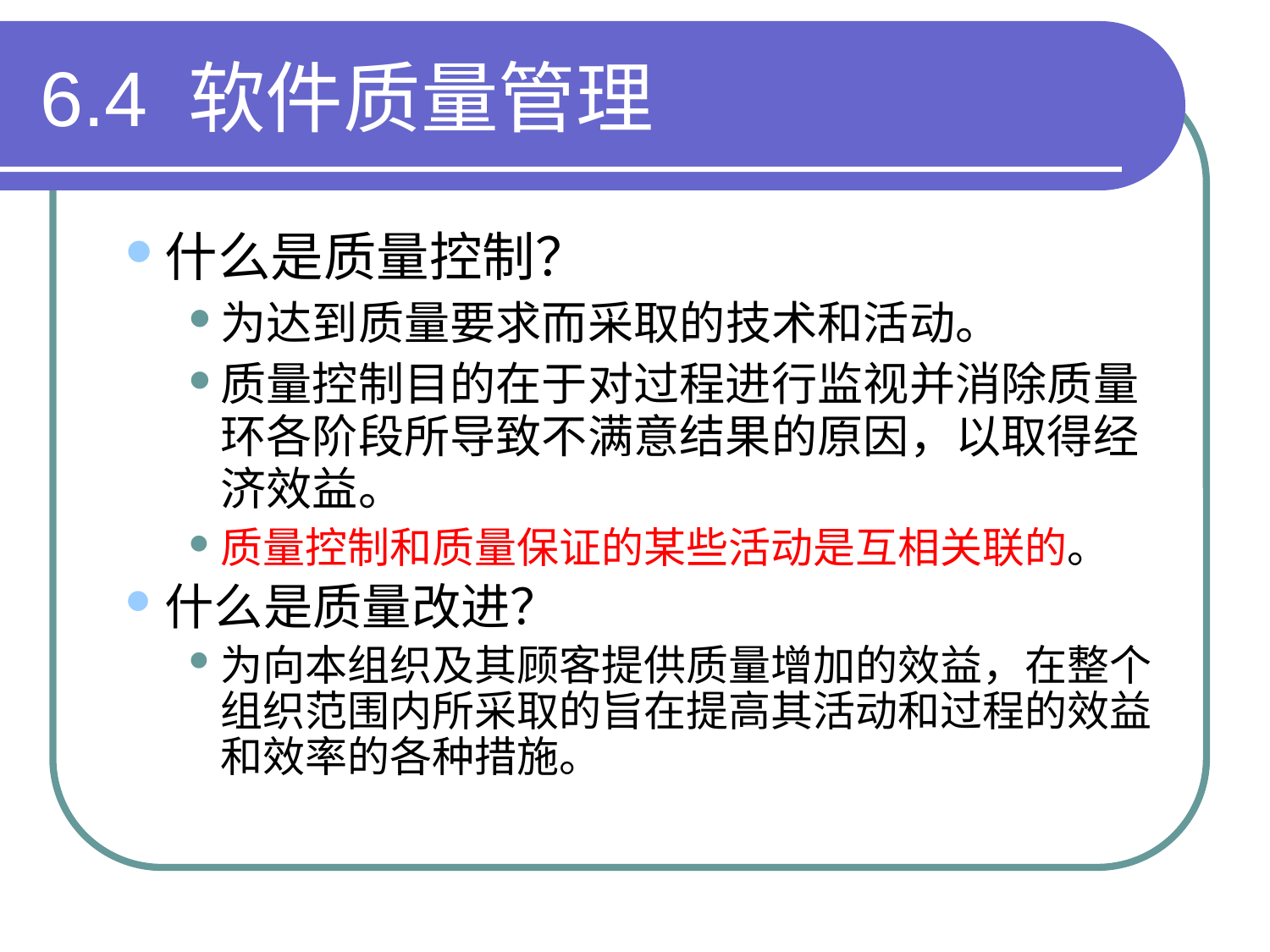

# 6.4 软件质量管理
什么是质量控制？
为达到质量要求而采取的技术和活动。
质量控制目的在于对过程进行监视并消除质量环各阶段所导致不满意结果的原因，以取得经济效益。
质量控制和质量保证的某些活动是互相关联的。
什么是质量改进？
为向本组织及其顾客提供质量增加的效益，在整个组织范围内所采取的旨在提高其活动和过程的效益和效率的各种措施。

57